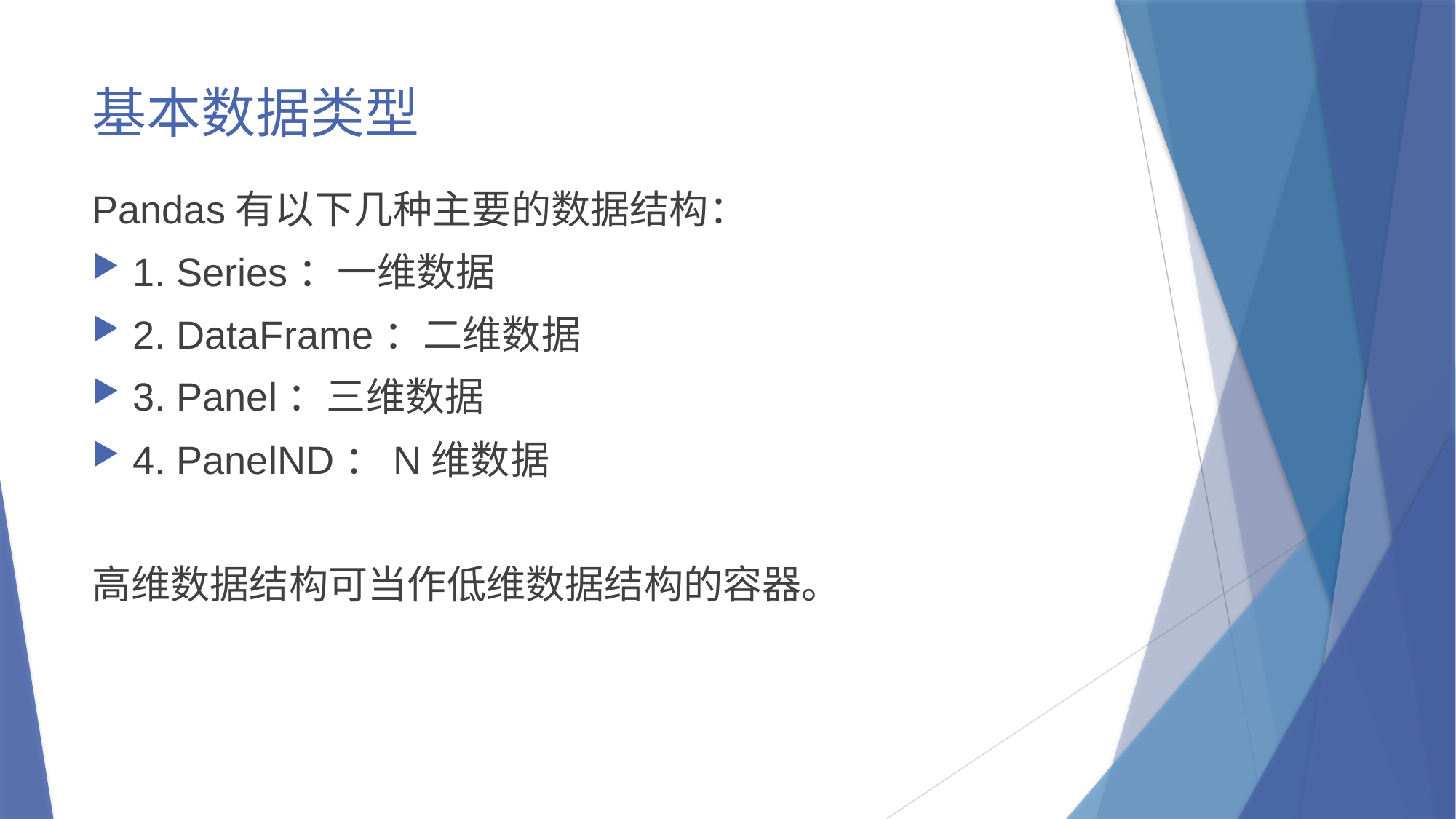

# 基本数据类型

Pandas有以下几种主要的数据结构：
1. Series：一维数据
2. DataFrame：二维数据
3. Panel：三维数据
4. PanelND：N维数据

高维数据结构可当作低维数据结构的容器。